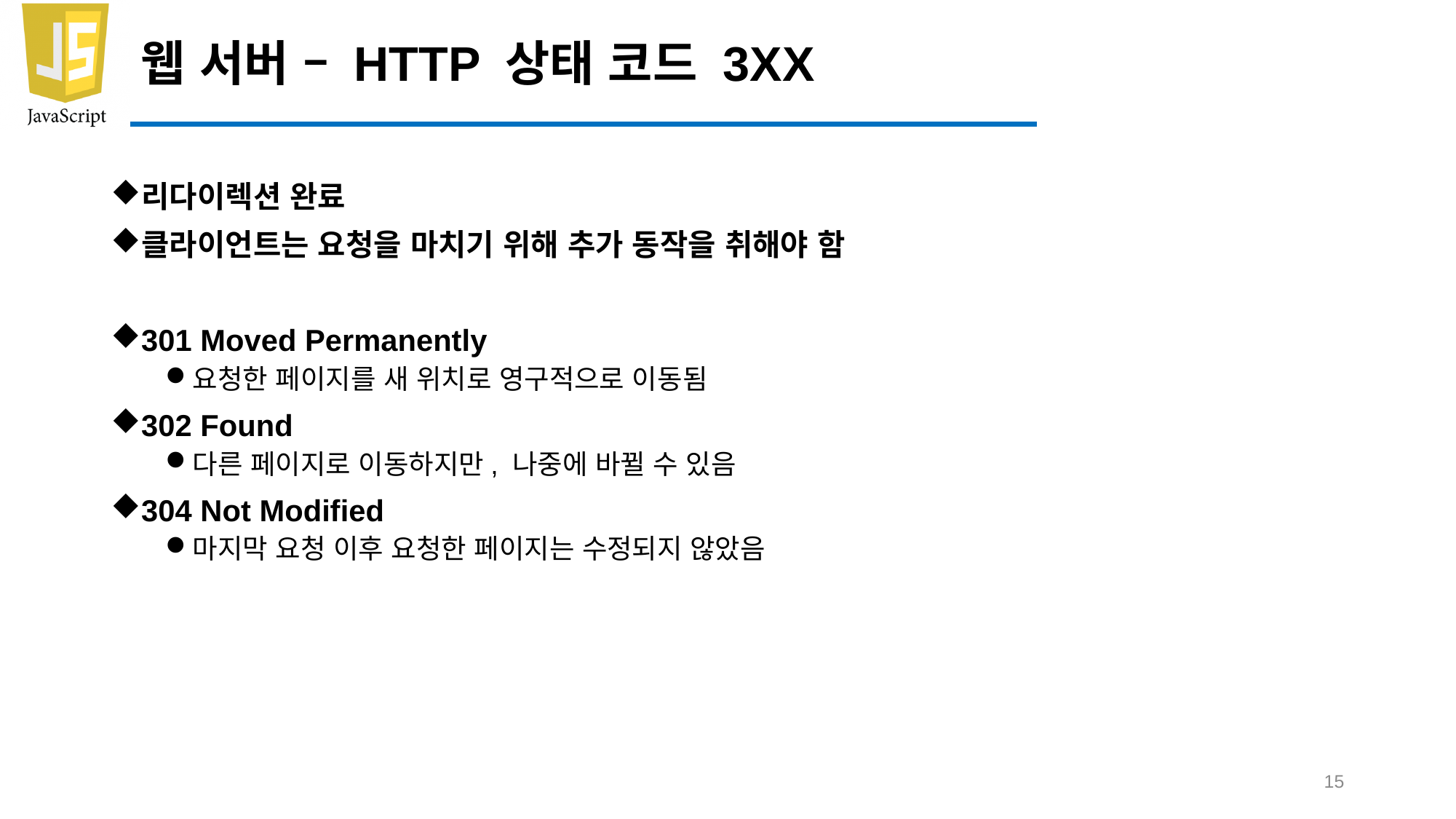

# 웹 서버 – HTTP 상태 코드 3XX
리다이렉션 완료
클라이언트는 요청을 마치기 위해 추가 동작을 취해야 함

301 Moved Permanently
요청한 페이지를 새 위치로 영구적으로 이동됨
302 Found
다른 페이지로 이동하지만, 나중에 바뀔 수 있음
304 Not Modified
마지막 요청 이후 요청한 페이지는 수정되지 않았음
15